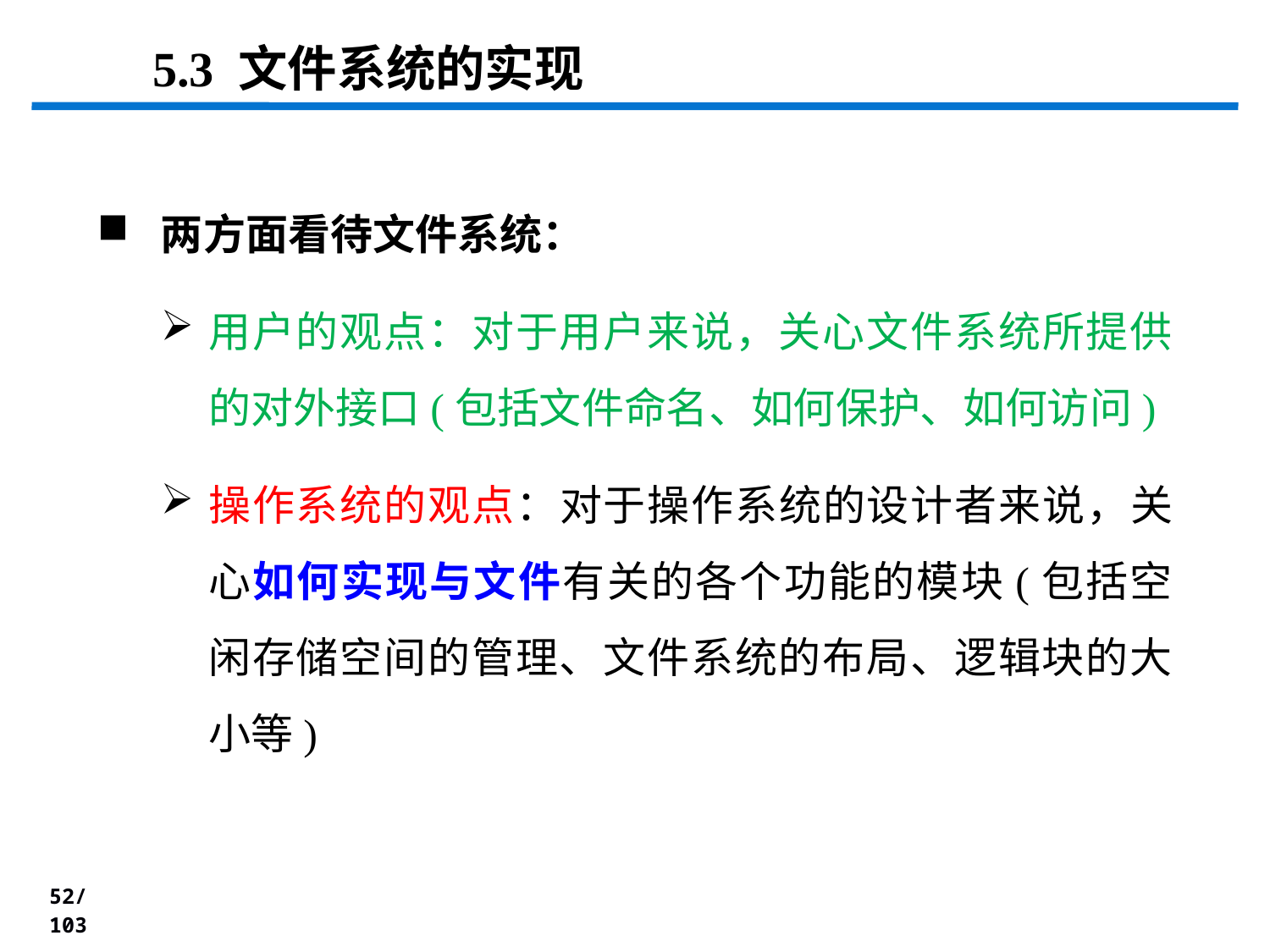

5.3 文件系统的实现
两方面看待文件系统：
用户的观点：对于用户来说，关心文件系统所提供的对外接口(包括文件命名、如何保护、如何访问)
操作系统的观点：对于操作系统的设计者来说，关心如何实现与文件有关的各个功能的模块(包括空闲存储空间的管理、文件系统的布局、逻辑块的大小等)